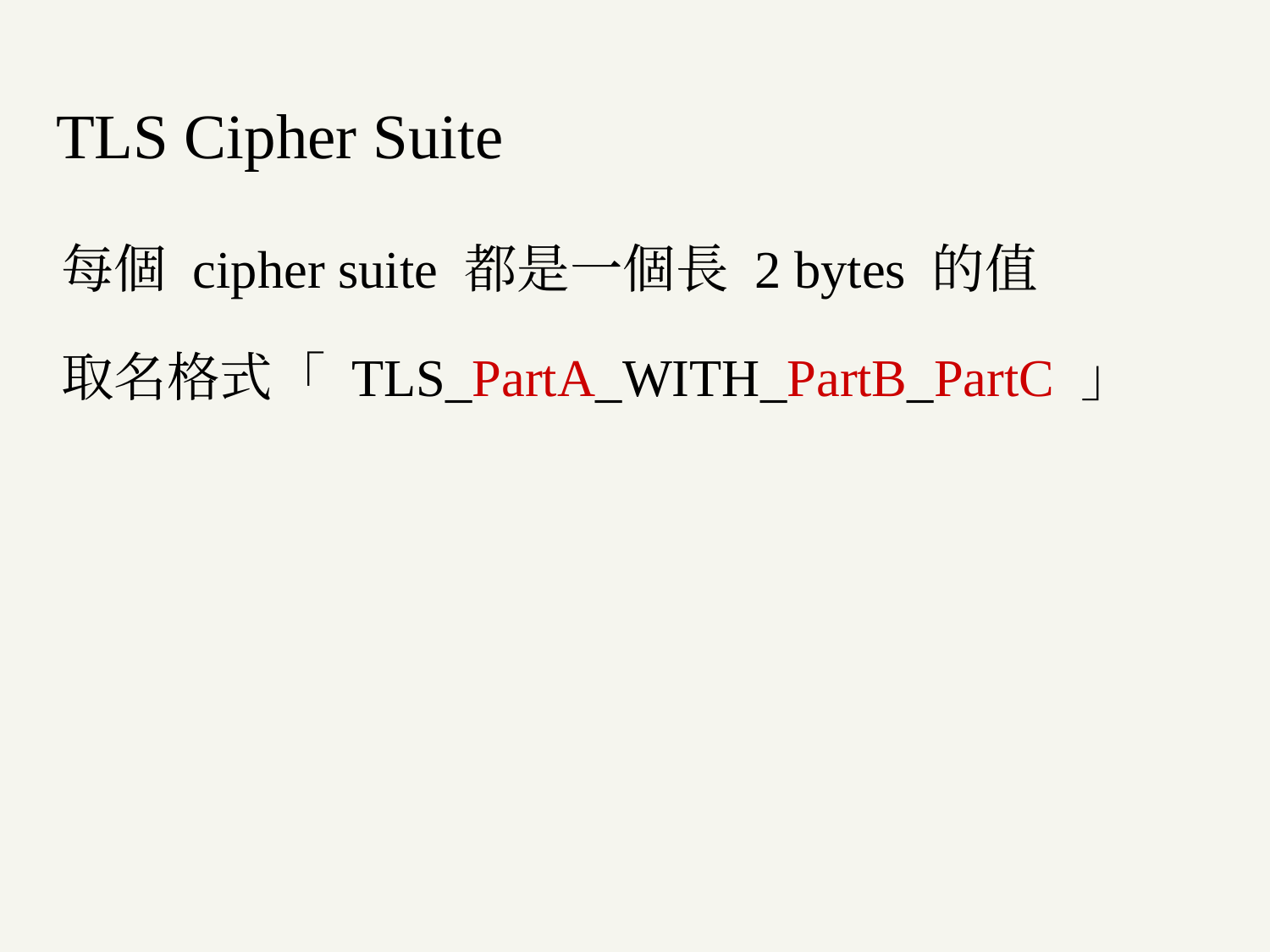

TLS Cipher Suite
每個 cipher suite 都是一個長 2 bytes 的值
取名格式「 TLS_PartA_WITH_PartB_PartC 」